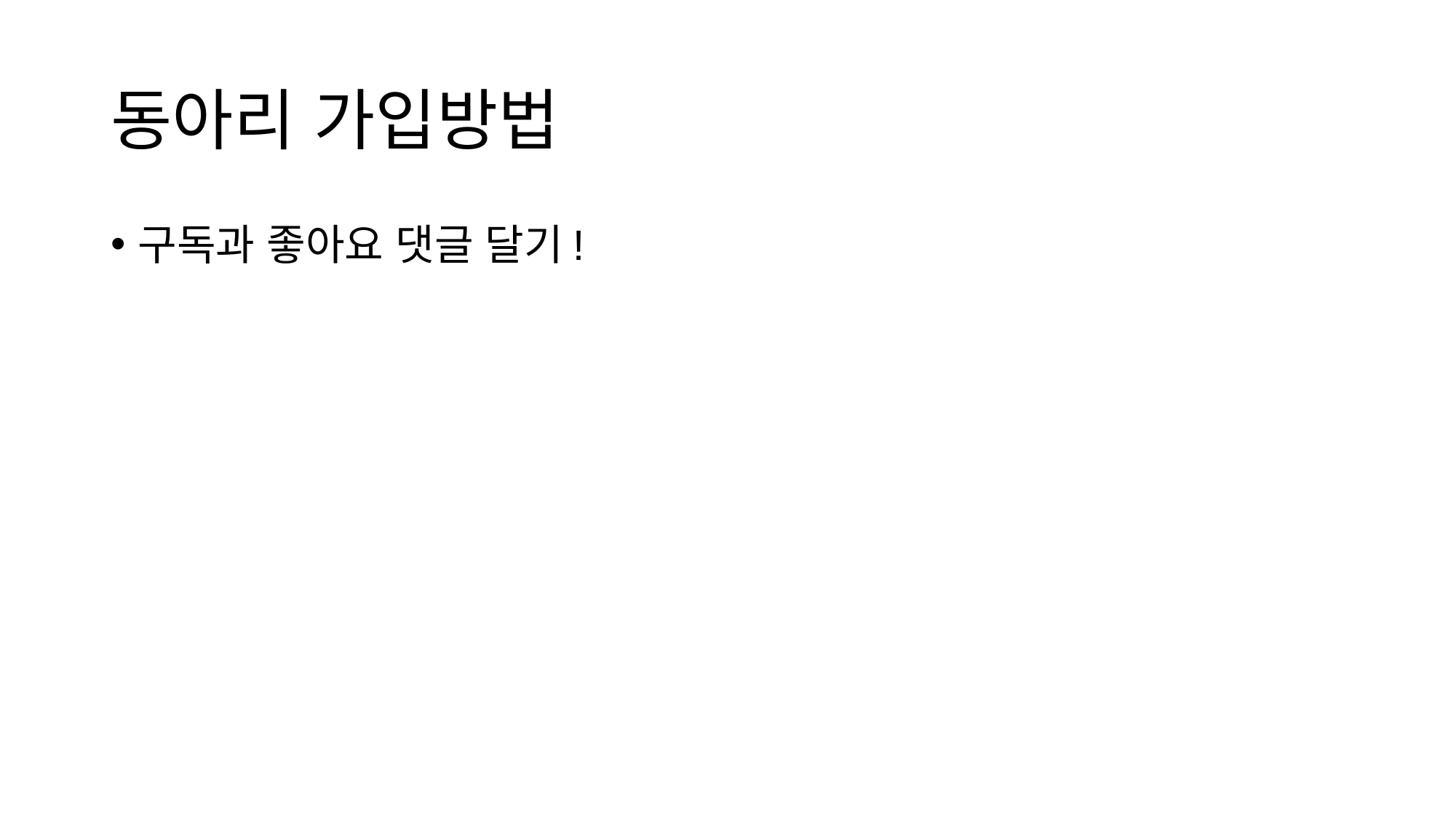

# 동아리 가입방법
구독과 좋아요 댓글 달기!